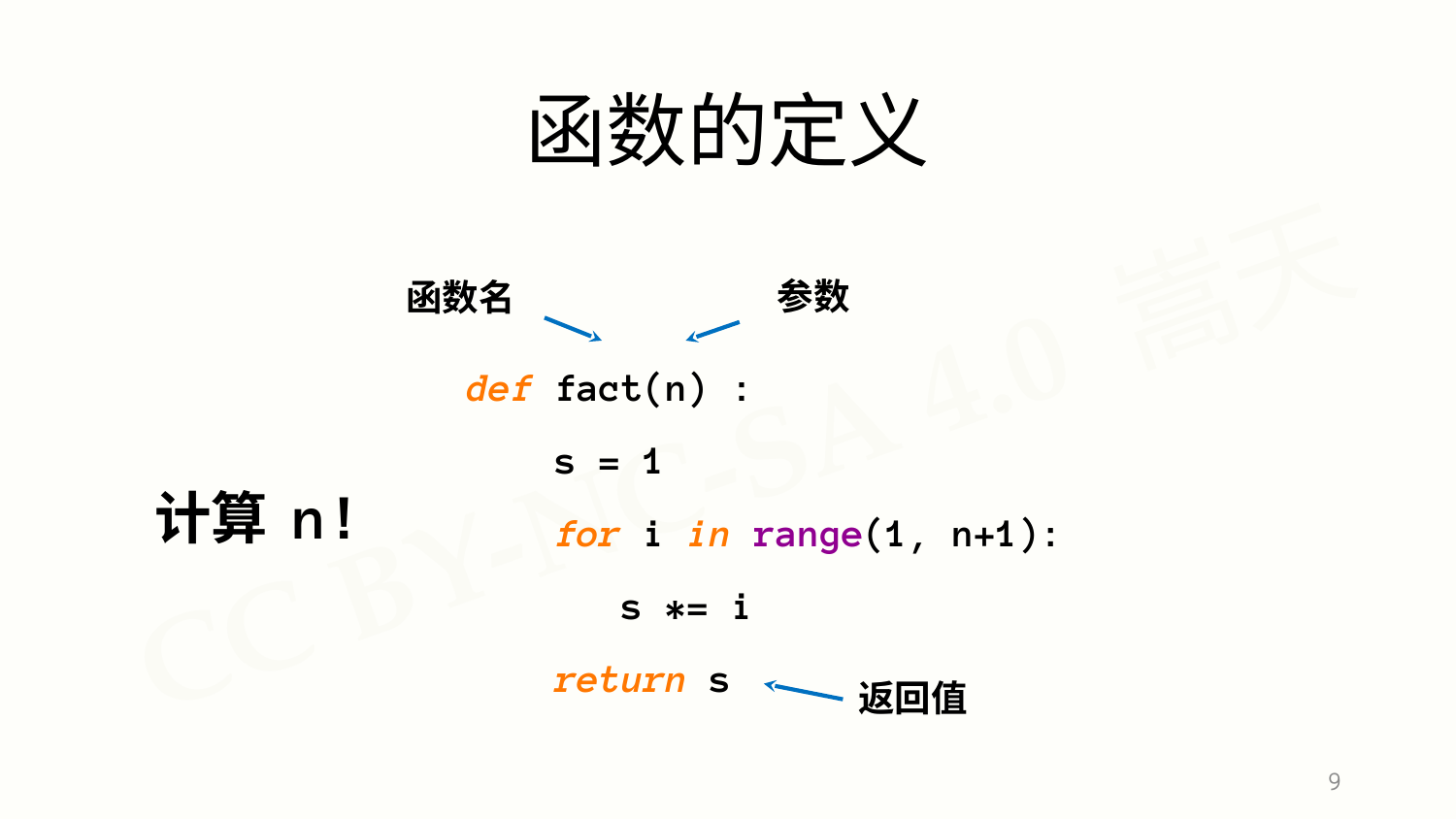

函数的定义
参数
函数名
def fact(n) :
    s = 1
    for i in range(1, n+1):
       s *= i
    return s
计算 n!
返回值
9